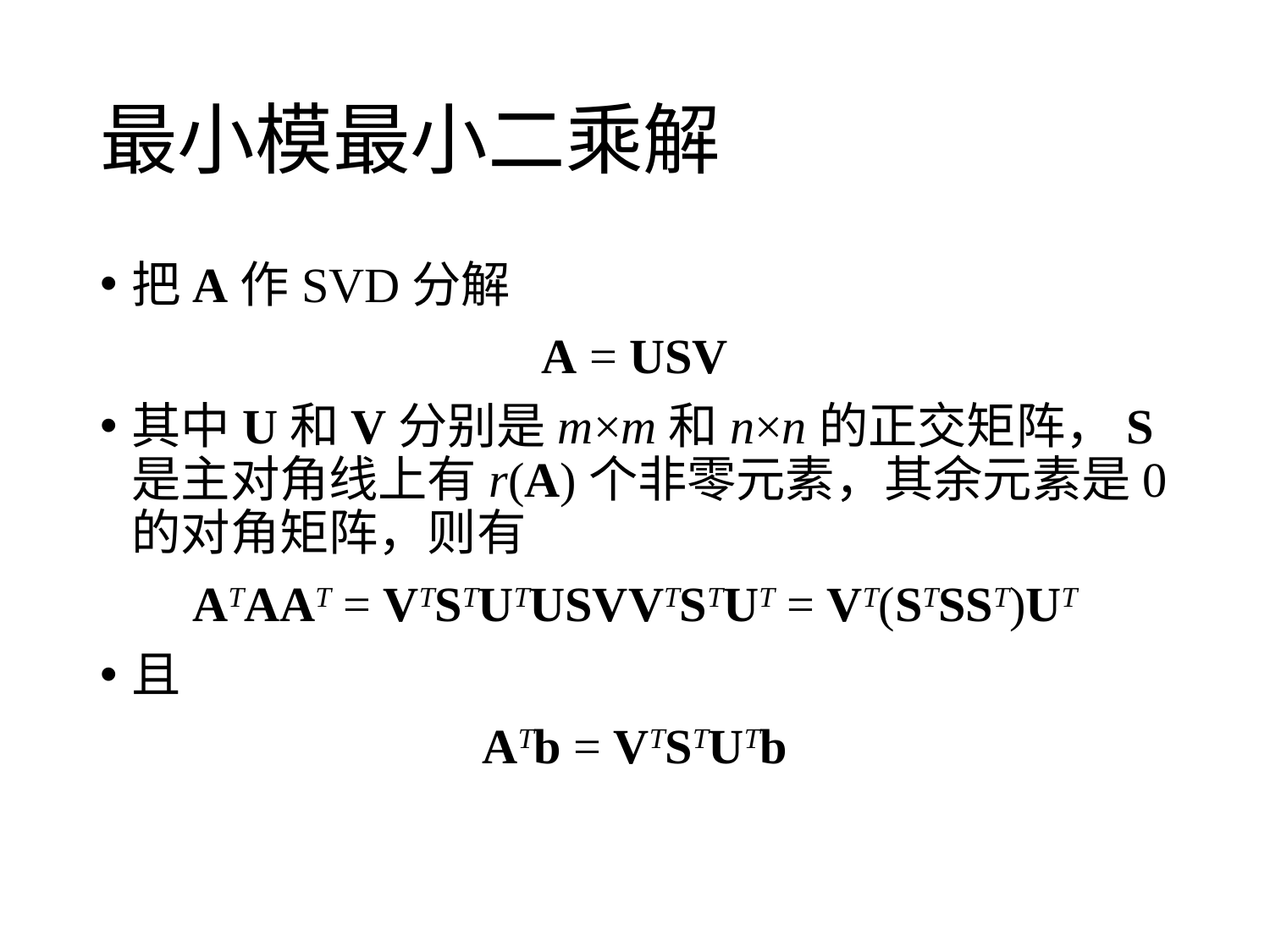

# 最小模最小二乘解
把A作SVD分解
A = USV
其中U和V分别是m×m和n×n的正交矩阵，S是主对角线上有r(A)个非零元素，其余元素是0的对角矩阵，则有
ATAAT = VTSTUTUSVVTSTUT = VT(STSST)UT
且
ATb = VTSTUTb